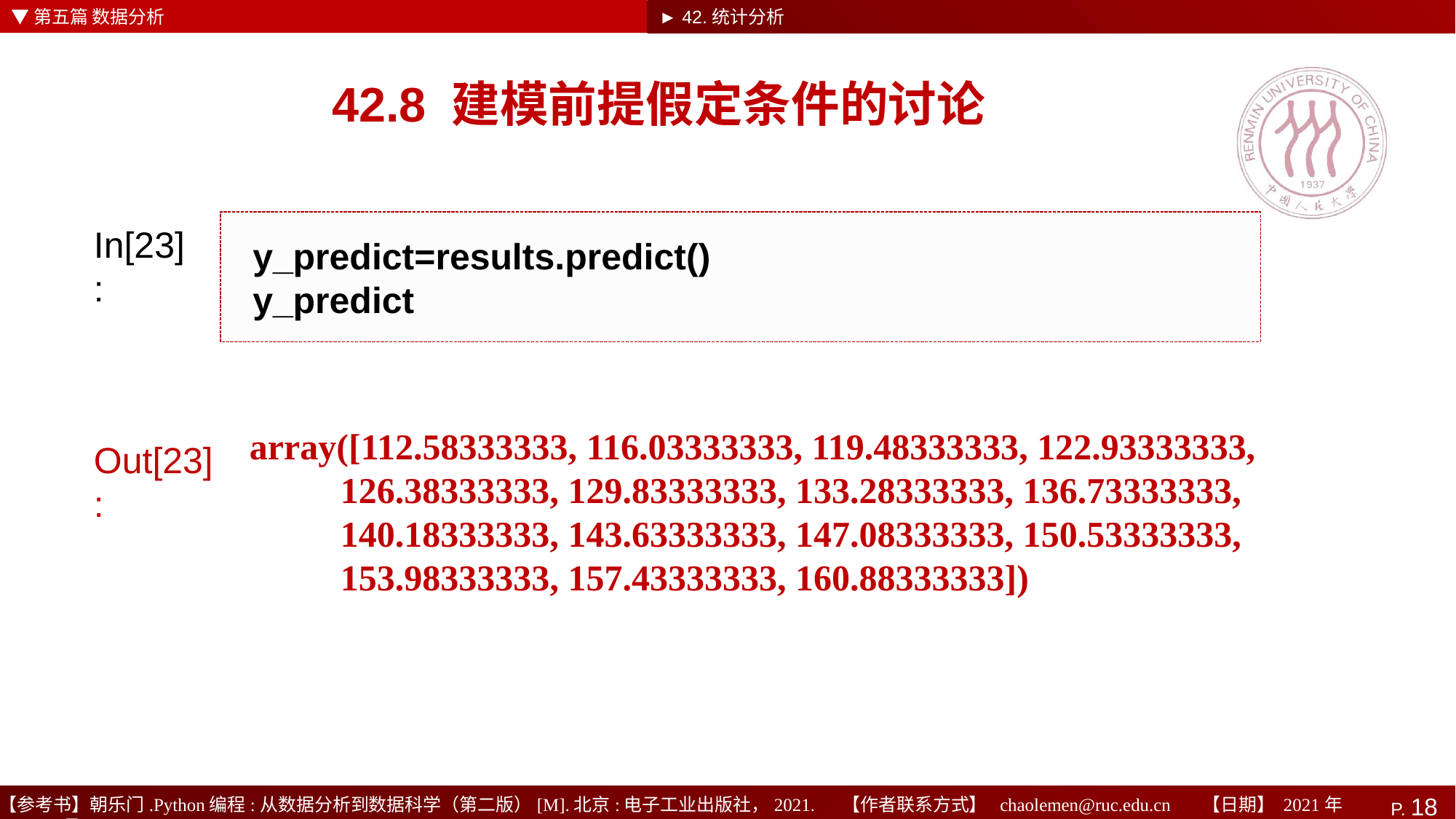

▼第五篇 数据分析
► 42.统计分析
# 42.8 建模前提假定条件的讨论
y_predict=results.predict()
y_predict
In[23]:
Out[23]:
array([112.58333333, 116.03333333, 119.48333333, 122.93333333,
          126.38333333, 129.83333333, 133.28333333, 136.73333333,
          140.18333333, 143.63333333, 147.08333333, 150.53333333,
          153.98333333, 157.43333333, 160.88333333])